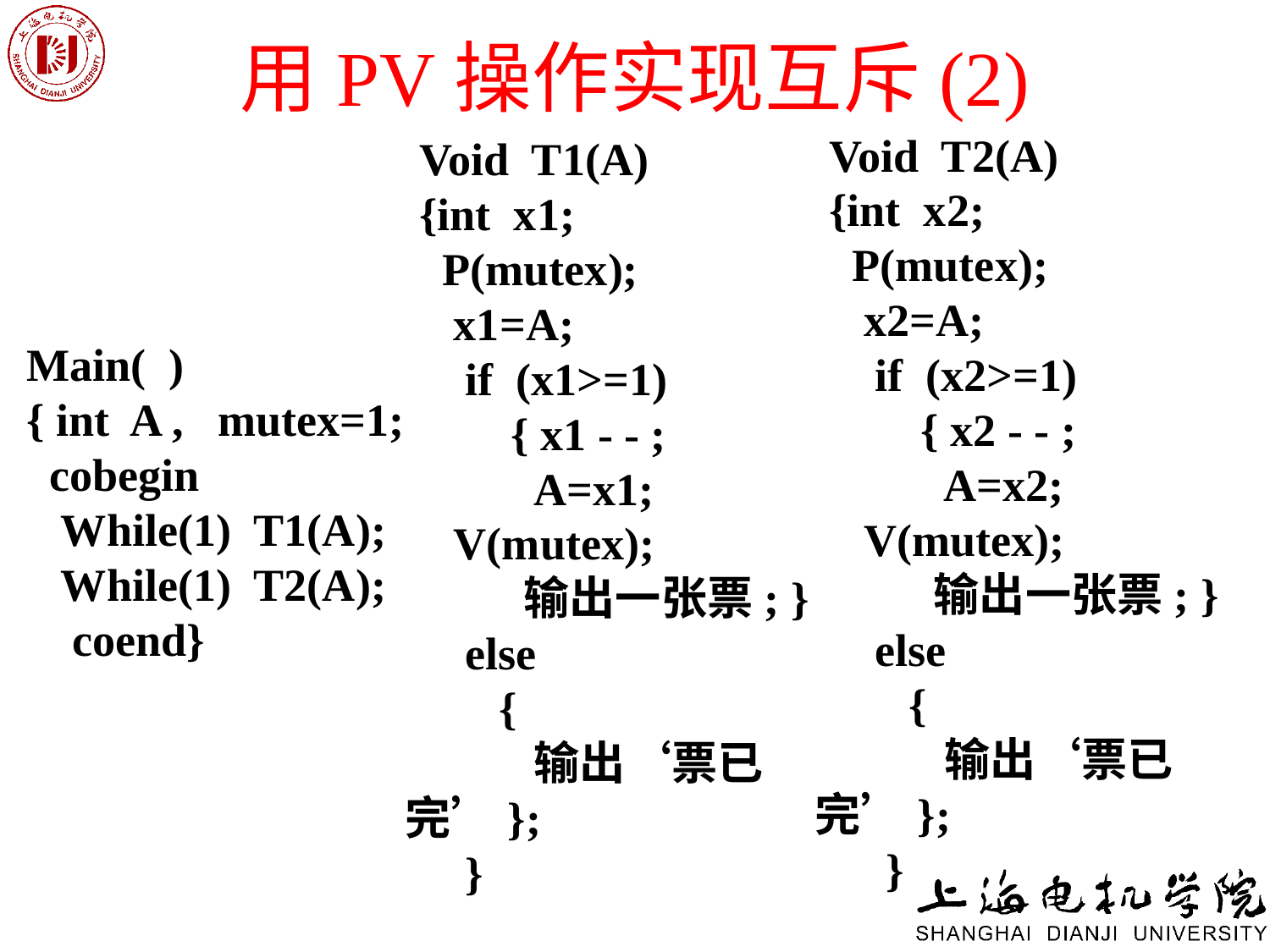

# 用PV操作实现互斥(2)
Void  T2(A)
{int  x2;
  P(mutex);
   x2=A;
    if  (x2>=1)
        { x2 - - ;
          A=x2;
   V(mutex);
         输出一张票; }
    else
       {
          输出‘票已完’};
     }
Void  T1(A)
{int  x1;
  P(mutex);
   x1=A;
    if  (x1>=1)
        { x1 - - ;
          A=x1;
   V(mutex);
         输出一张票; }
    else
       {
          输出‘票已完’};
    }
Main(  )
{ int  A ,   mutex=1;
  cobegin
   While(1)  T1(A);
   While(1)  T2(A);
    coend}